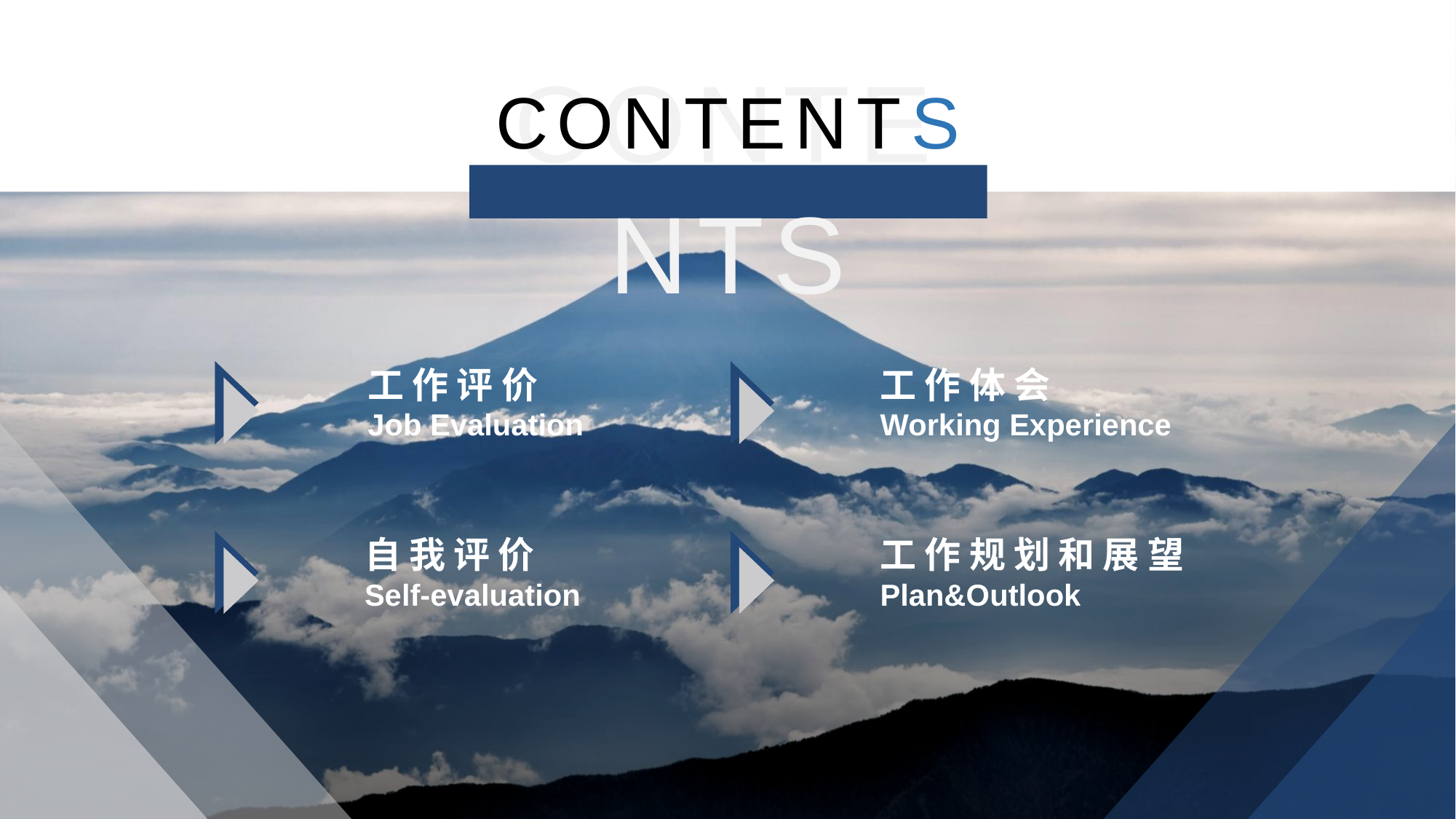

CONTENTS
CONTENTS

工 作 评 价
Job Evaluation
工 作 体 会
Working Experience

自 我 评 价
Self-evaluation
工 作 规 划 和 展 望
Plan&Outlook